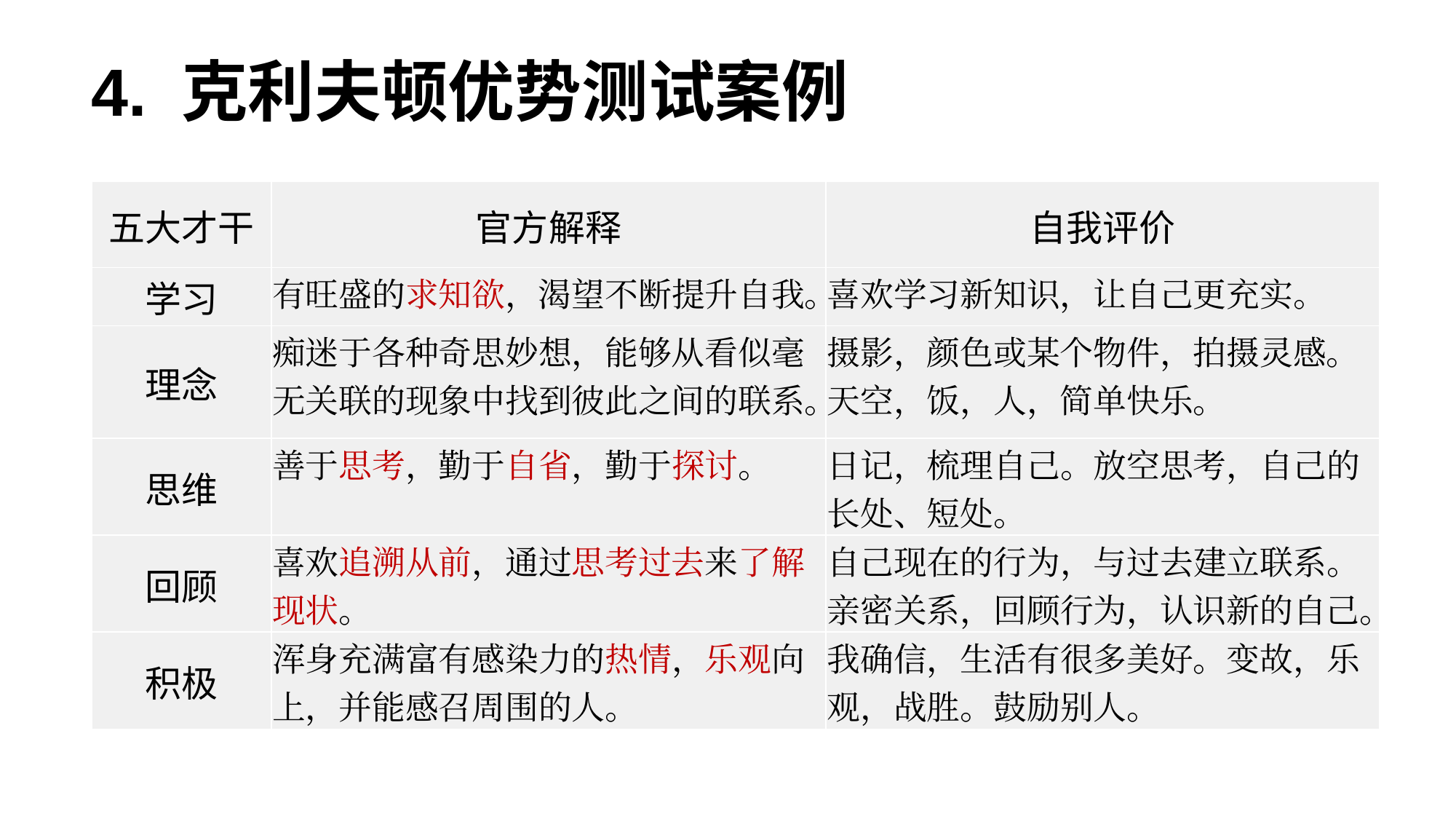

# 4. 克利夫顿优势测试案例
| 五大才干 | 官方解释 | 自我评价 |
| --- | --- | --- |
| 学习 | 有旺盛的求知欲，渴望不断提升自我。 | 喜欢学习新知识，让自己更充实。 |
| 理念 | 痴迷于各种奇思妙想，能够从看似毫无关联的现象中找到彼此之间的联系。 | 摄影，颜色或某个物件，拍摄灵感。 天空，饭，人，简单快乐。 |
| 思维 | 善于思考，勤于自省，勤于探讨。 | 日记，梳理自己。放空思考，自己的长处、短处。 |
| 回顾 | 喜欢追溯从前，通过思考过去来了解现状。 | 自己现在的行为，与过去建立联系。亲密关系，回顾行为，认识新的自己。 |
| 积极 | 浑身充满富有感染力的热情，乐观向上，并能感召周围的人。 | 我确信，生活有很多美好。变故，乐观，战胜。鼓励别人。 |